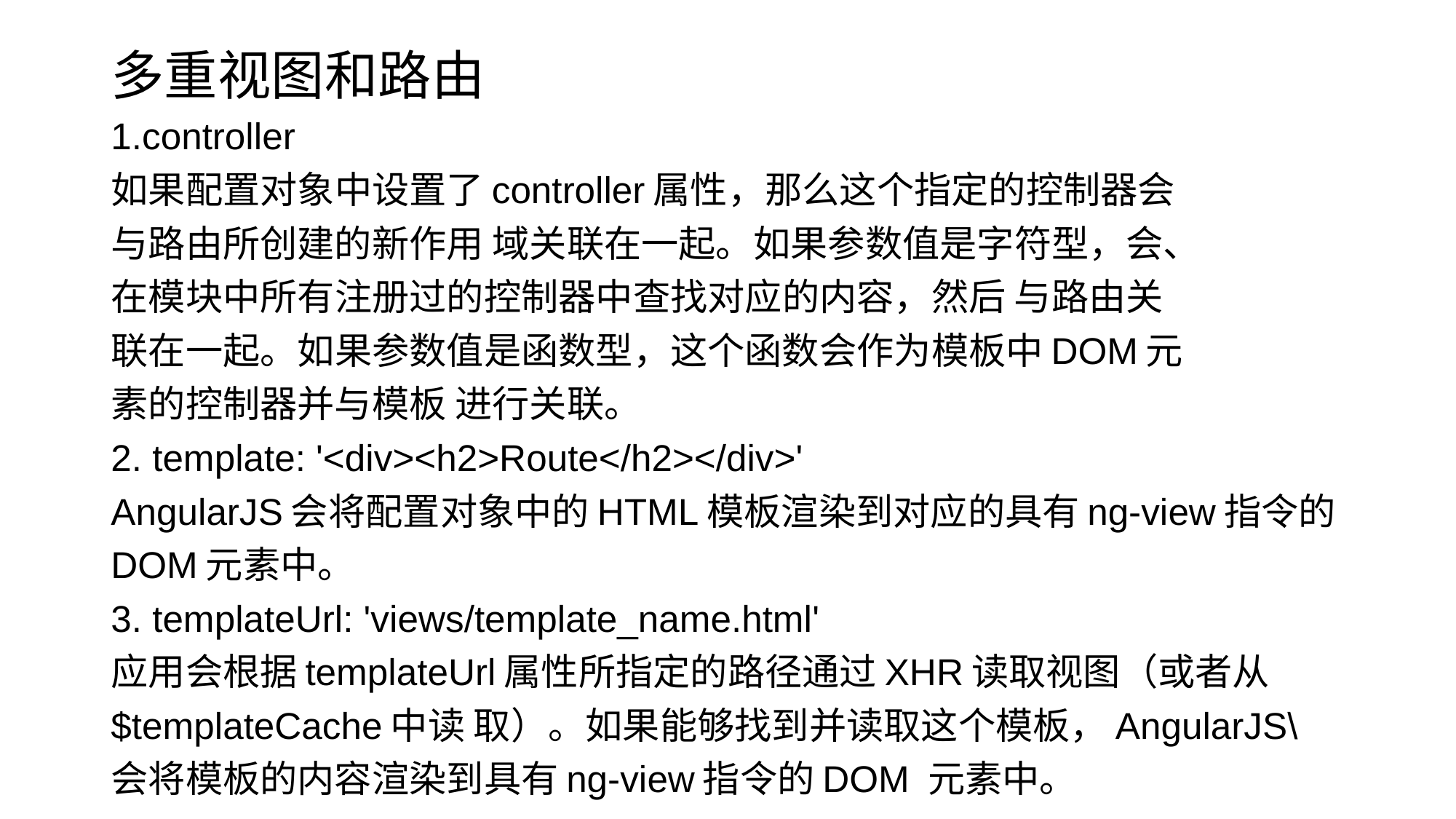

# 多重视图和路由
1.controller
如果配置对象中设置了controller属性，那么这个指定的控制器会
与路由所创建的新作用 域关联在一起。如果参数值是字符型，会、
在模块中所有注册过的控制器中查找对应的内容，然后 与路由关
联在一起。如果参数值是函数型，这个函数会作为模板中DOM元
素的控制器并与模板 进行关联。
2. template: '<div><h2>Route</h2></div>'
AngularJS会将配置对象中的HTML模板渲染到对应的具有ng-view指令的
DOM元素中。
3. templateUrl: 'views/template_name.html'
应用会根据templateUrl属性所指定的路径通过XHR读取视图（或者从
$templateCache中读 取）。如果能够找到并读取这个模板，AngularJS\
会将模板的内容渲染到具有ng-view指令的DOM 元素中。